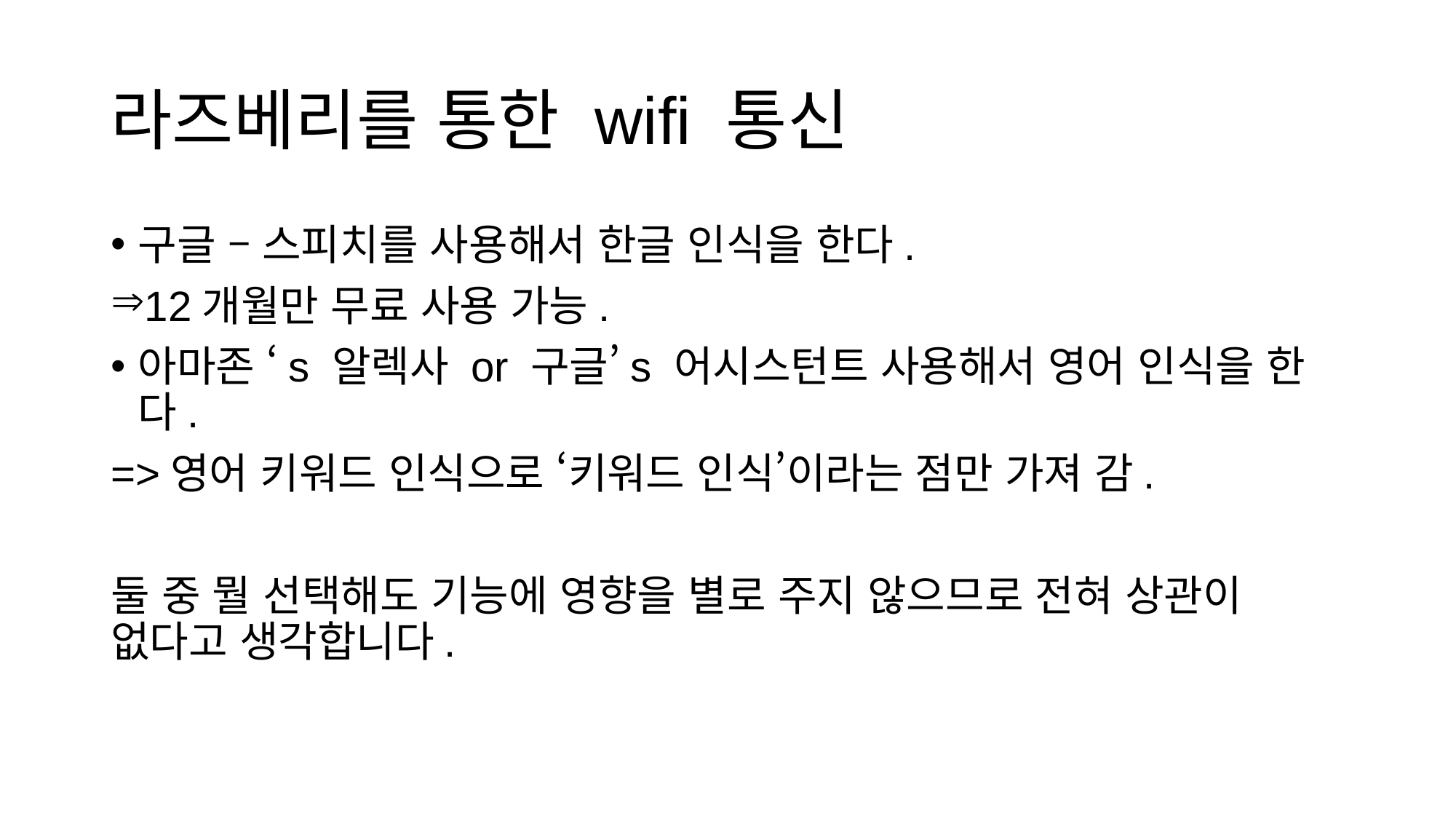

# 라즈베리를 통한 wifi 통신
구글 – 스피치를 사용해서 한글 인식을 한다.
12개월만 무료 사용 가능.
아마존 ‘s 알렉사 or 구글’s 어시스턴트 사용해서 영어 인식을 한다.
=>영어 키워드 인식으로 ‘키워드 인식’이라는 점만 가져 감.

둘 중 뭘 선택해도 기능에 영향을 별로 주지 않으므로 전혀 상관이 없다고 생각합니다.